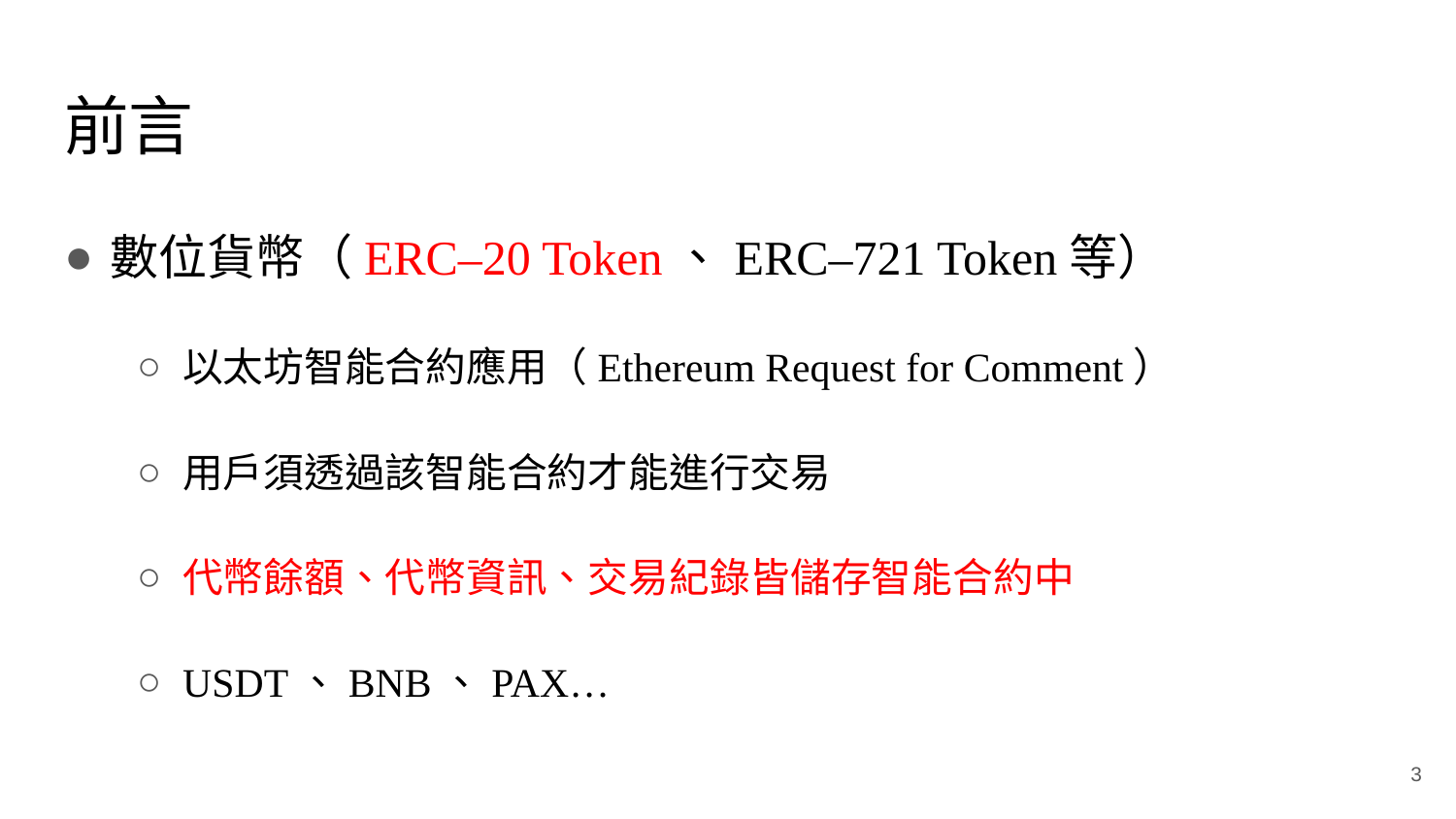

# 前言
數位貨幣（ERC–20 Token、ERC–721 Token等）
以太坊智能合約應用（Ethereum Request for Comment）
用戶須透過該智能合約才能進行交易
代幣餘額、代幣資訊、交易紀錄皆儲存智能合約中
USDT、BNB、PAX…

3